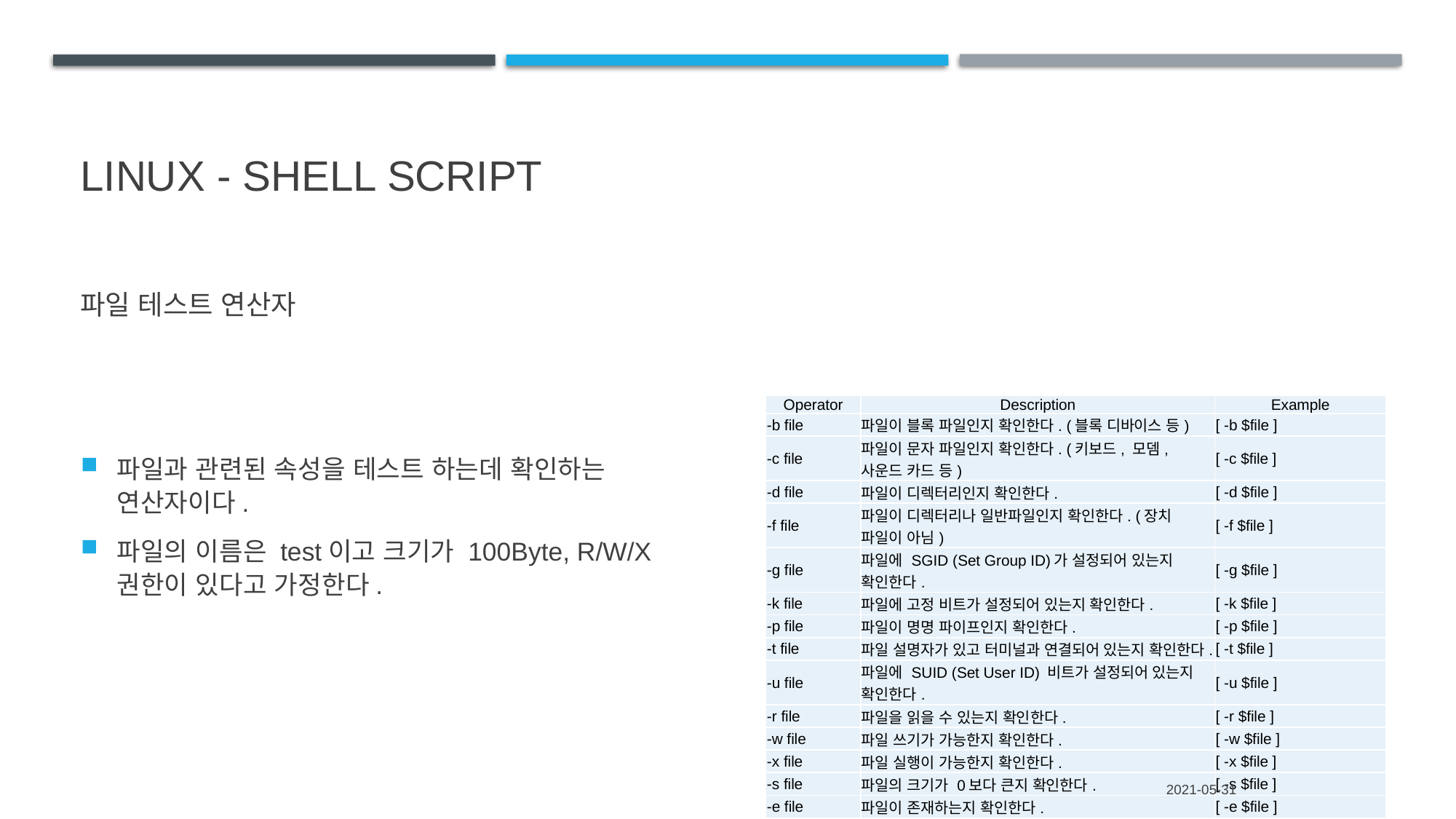

# Linux - shell script
파일 테스트 연산자
파일과 관련된 속성을 테스트 하는데 확인하는 연산자이다.
파일의 이름은 test이고 크기가 100Byte, R/W/X 권한이 있다고 가정한다.
| Operator | Description | Example |
| --- | --- | --- |
| -b file | 파일이 블록 파일인지 확인한다. (블록 디바이스 등) | [ -b $file ] |
| -c file | 파일이 문자 파일인지 확인한다. (키보드, 모뎀, 사운드 카드 등) | [ -c $file ] |
| -d file | 파일이 디렉터리인지 확인한다. | [ -d $file ] |
| -f file | 파일이 디렉터리나 일반파일인지 확인한다. (장치 파일이 아님) | [ -f $file ] |
| -g file | 파일에 SGID (Set Group ID)가 설정되어 있는지 확인한다. | [ -g $file ] |
| -k file | 파일에 고정 비트가 설정되어 있는지 확인한다. | [ -k $file ] |
| -p file | 파일이 명명 파이프인지 확인한다. | [ -p $file ] |
| -t file | 파일 설명자가 있고 터미널과 연결되어 있는지 확인한다. | [ -t $file ] |
| -u file | 파일에 SUID (Set User ID) 비트가 설정되어 있는지 확인한다. | [ -u $file ] |
| -r file | 파일을 읽을 수 있는지 확인한다. | [ -r $file ] |
| -w file | 파일 쓰기가 가능한지 확인한다. | [ -w $file ] |
| -x file | 파일 실행이 가능한지 확인한다. | [ -x $file ] |
| -s file | 파일의 크기가 0보다 큰지 확인한다. | [ -s $file ] |
| -e file | 파일이 존재하는지 확인한다. | [ -e $file ] |
2021-05-31